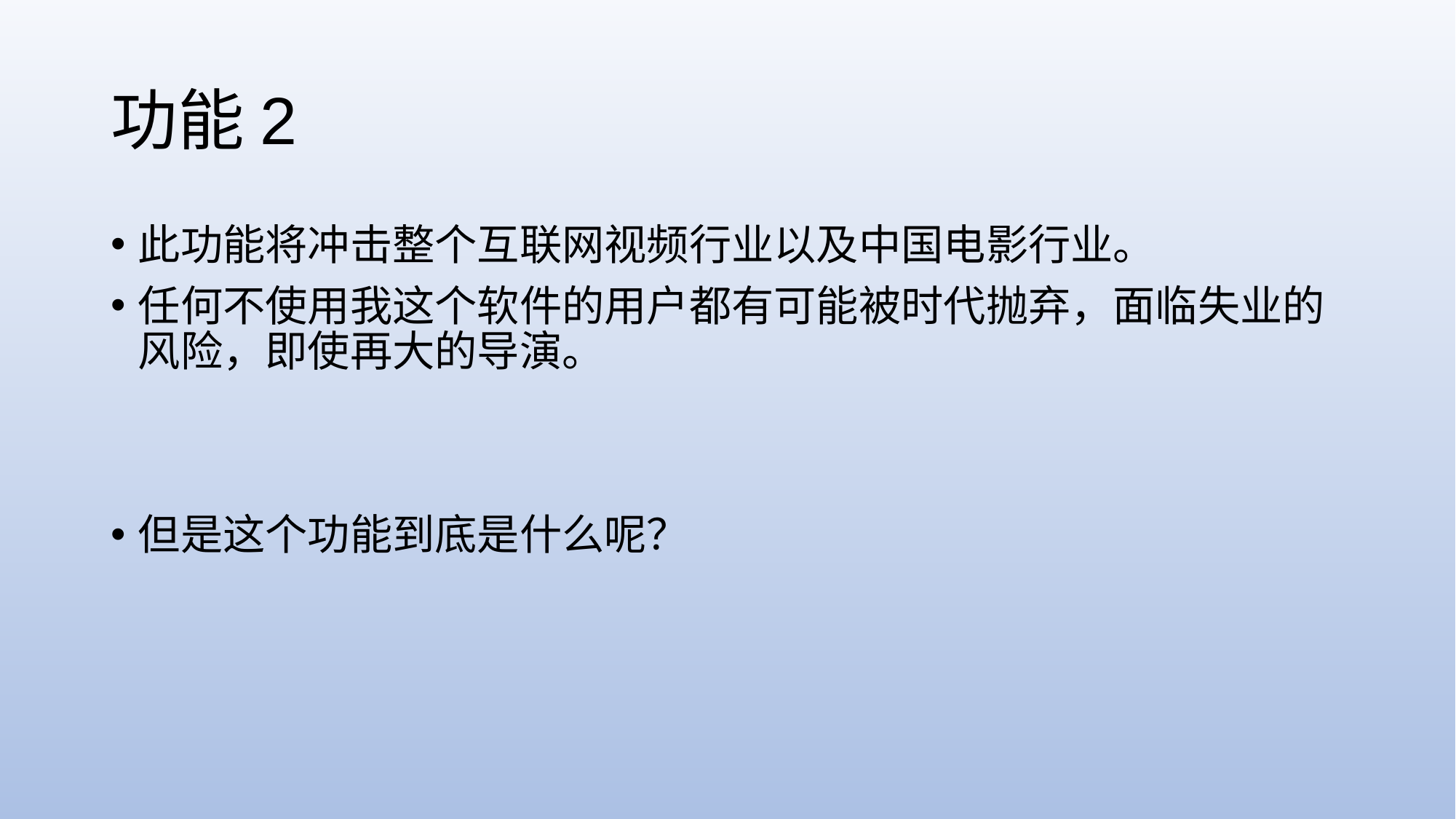

# 功能2
此功能将冲击整个互联网视频行业以及中国电影行业。
任何不使用我这个软件的用户都有可能被时代抛弃，面临失业的风险，即使再大的导演。

但是这个功能到底是什么呢？